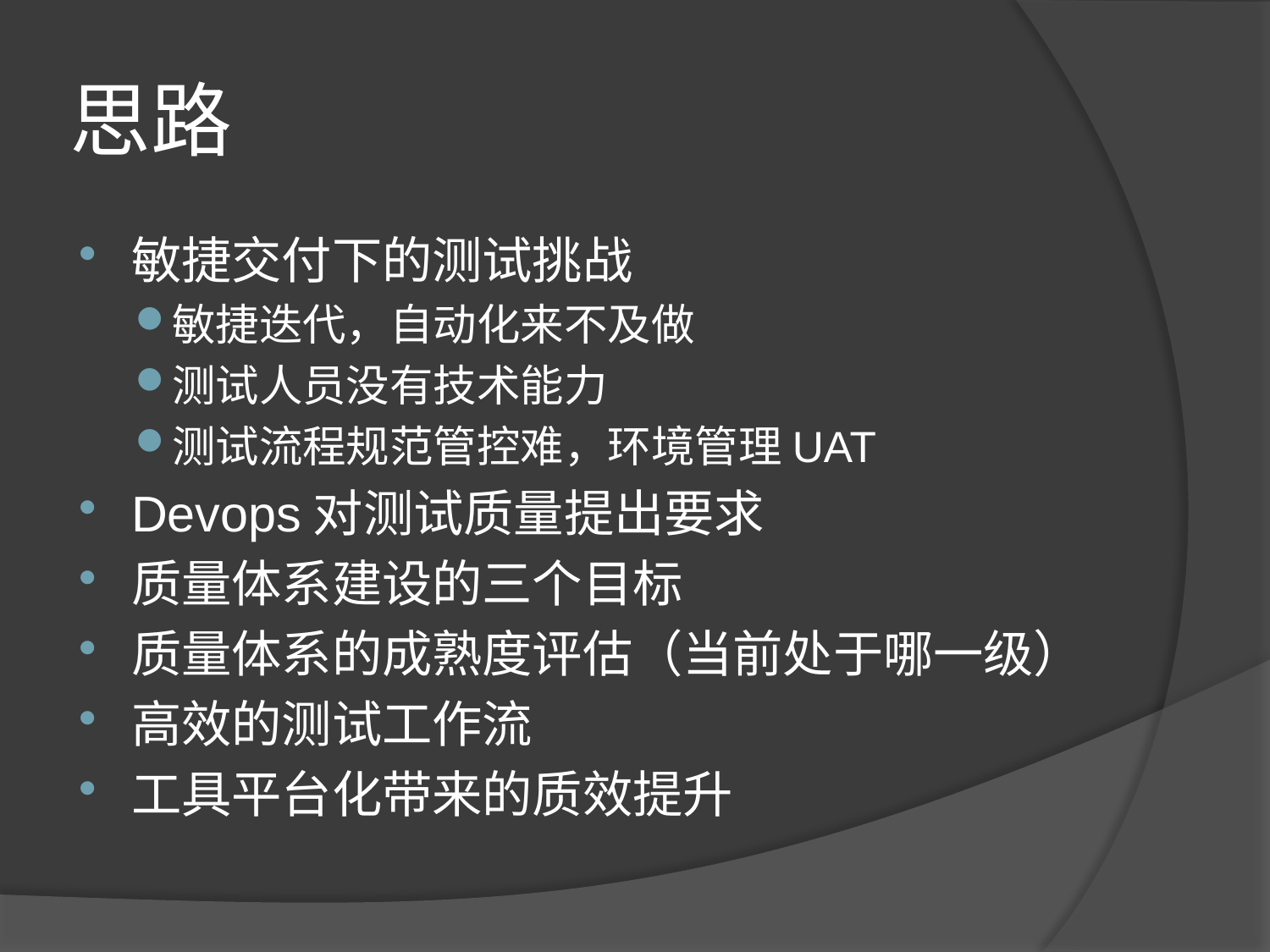

# 思路
敏捷交付下的测试挑战
敏捷迭代，自动化来不及做
测试人员没有技术能力
测试流程规范管控难，环境管理UAT
Devops对测试质量提出要求
质量体系建设的三个目标
质量体系的成熟度评估（当前处于哪一级）
高效的测试工作流
工具平台化带来的质效提升